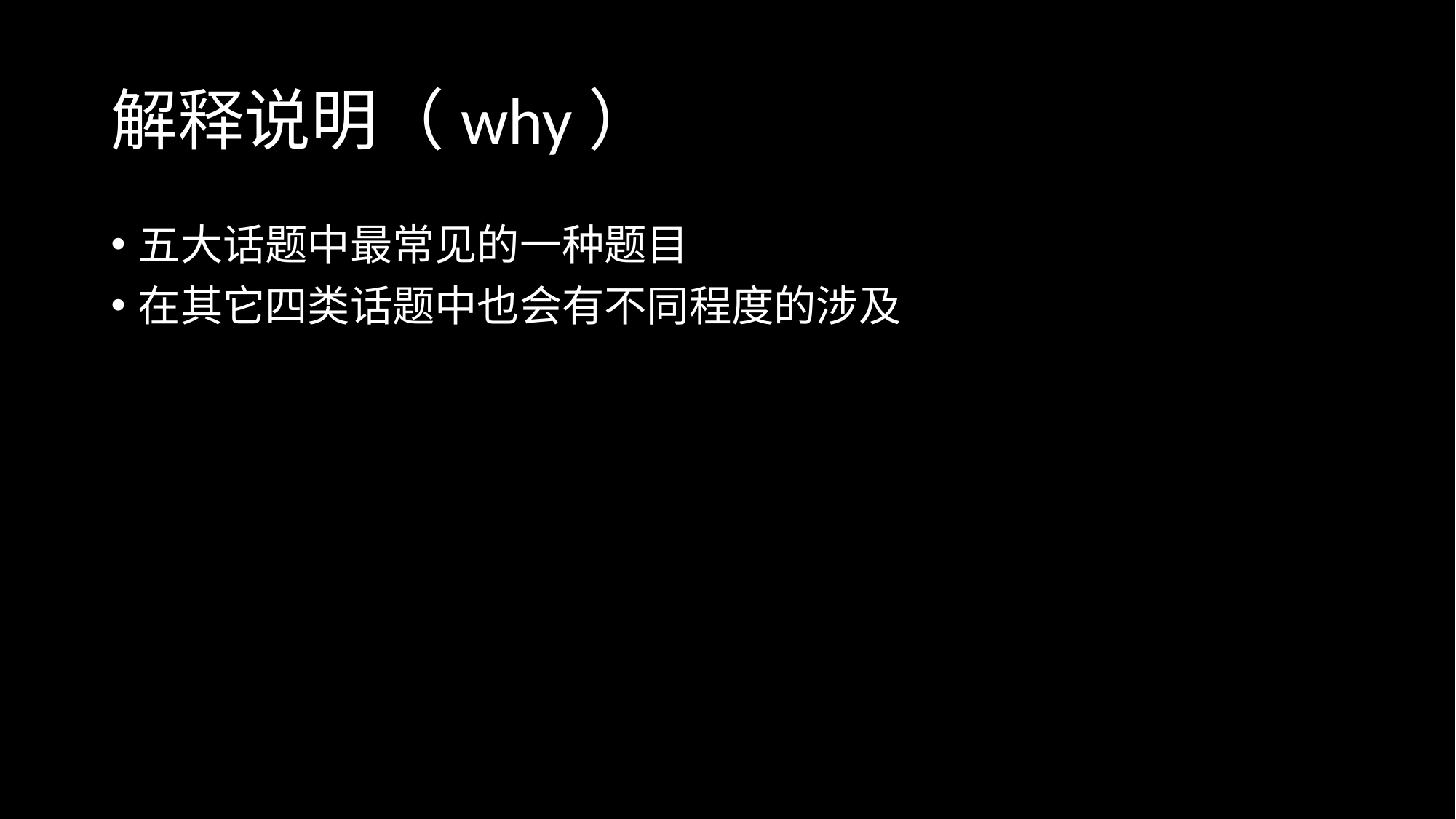

# 解释说明（why）
五大话题中最常见的一种题目
在其它四类话题中也会有不同程度的涉及